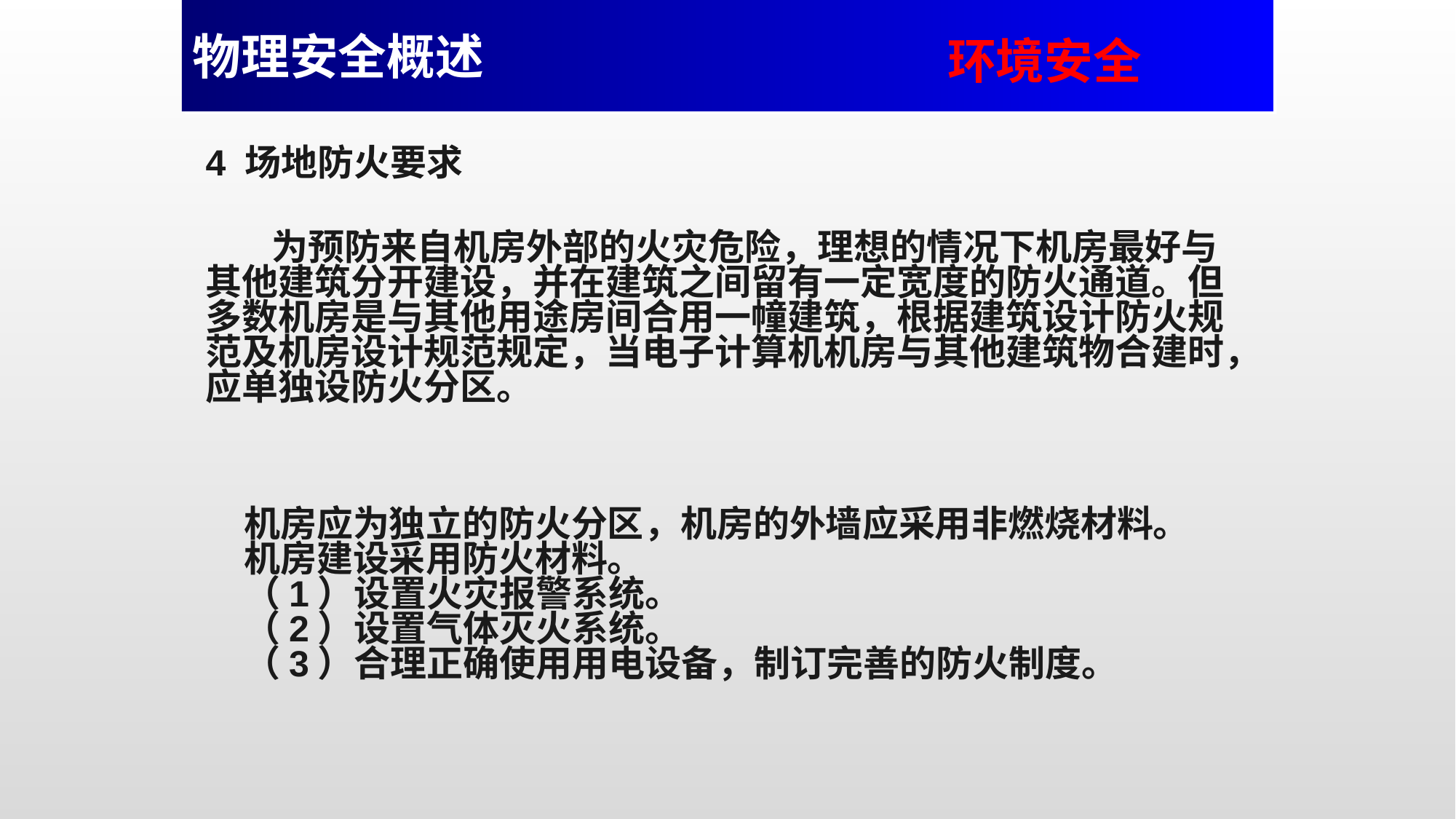

物理安全概述
环境安全
4 场地防火要求

       为预防来自机房外部的火灾危险，理想的情况下机房最好与其他建筑分开建设，并在建筑之间留有一定宽度的防火通道。但多数机房是与其他用途房间合用一幢建筑，根据建筑设计防火规范及机房设计规范规定，当电子计算机机房与其他建筑物合建时，应单独设防火分区。

机房应为独立的防火分区，机房的外墙应采用非燃烧材料。
机房建设采用防火材料。
（1）设置火灾报警系统。
（2）设置气体灭火系统。
（3）合理正确使用用电设备，制订完善的防火制度。